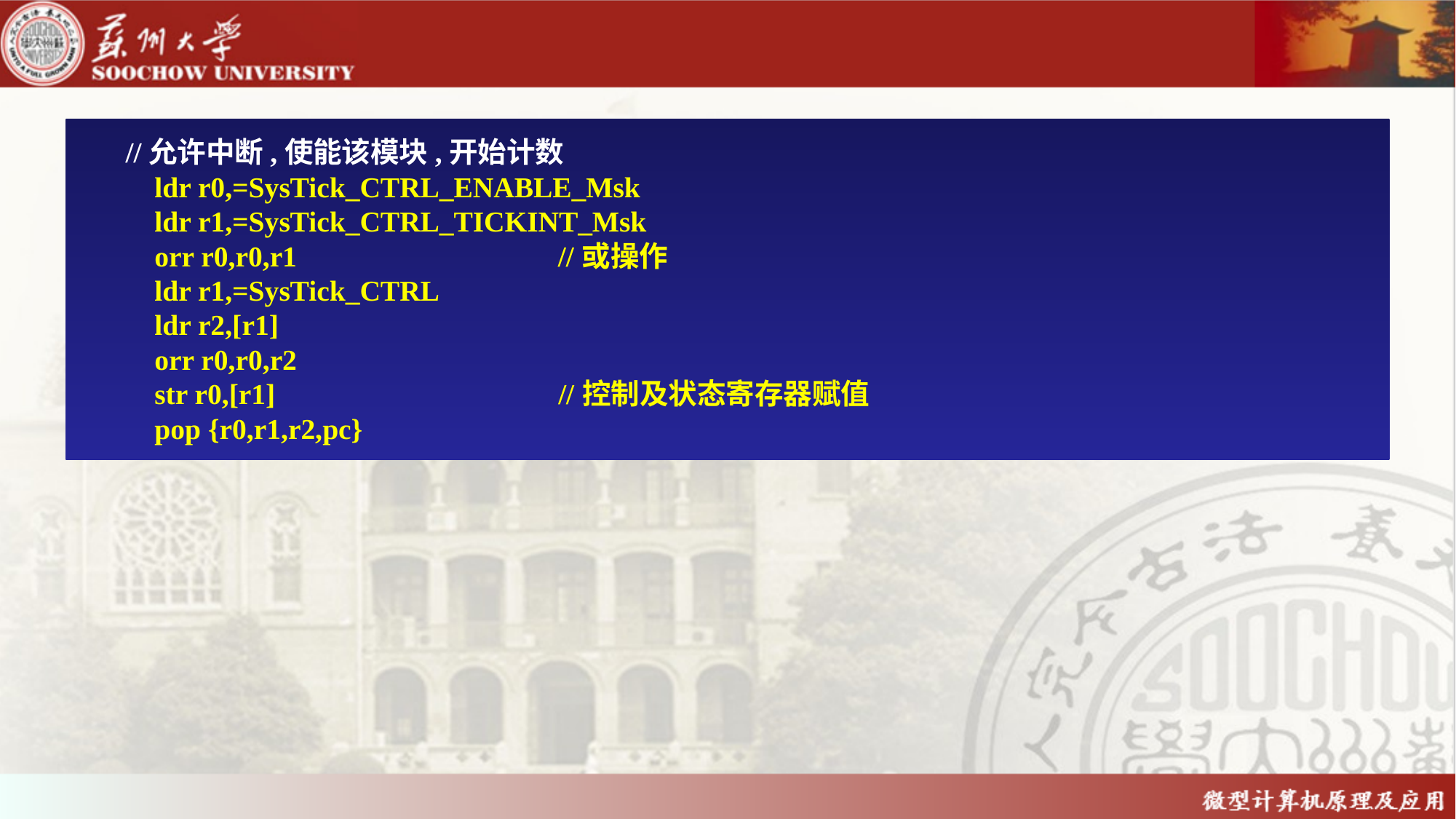

//允许中断,使能该模块,开始计数
    ldr r0,=SysTick_CTRL_ENABLE_Msk
    ldr r1,=SysTick_CTRL_TICKINT_Msk
    orr r0,r0,r1                                    //或操作
    ldr r1,=SysTick_CTRL
    ldr r2,[r1]
    orr r0,r0,r2
    str r0,[r1]                                       //控制及状态寄存器赋值
    pop {r0,r1,r2,pc}